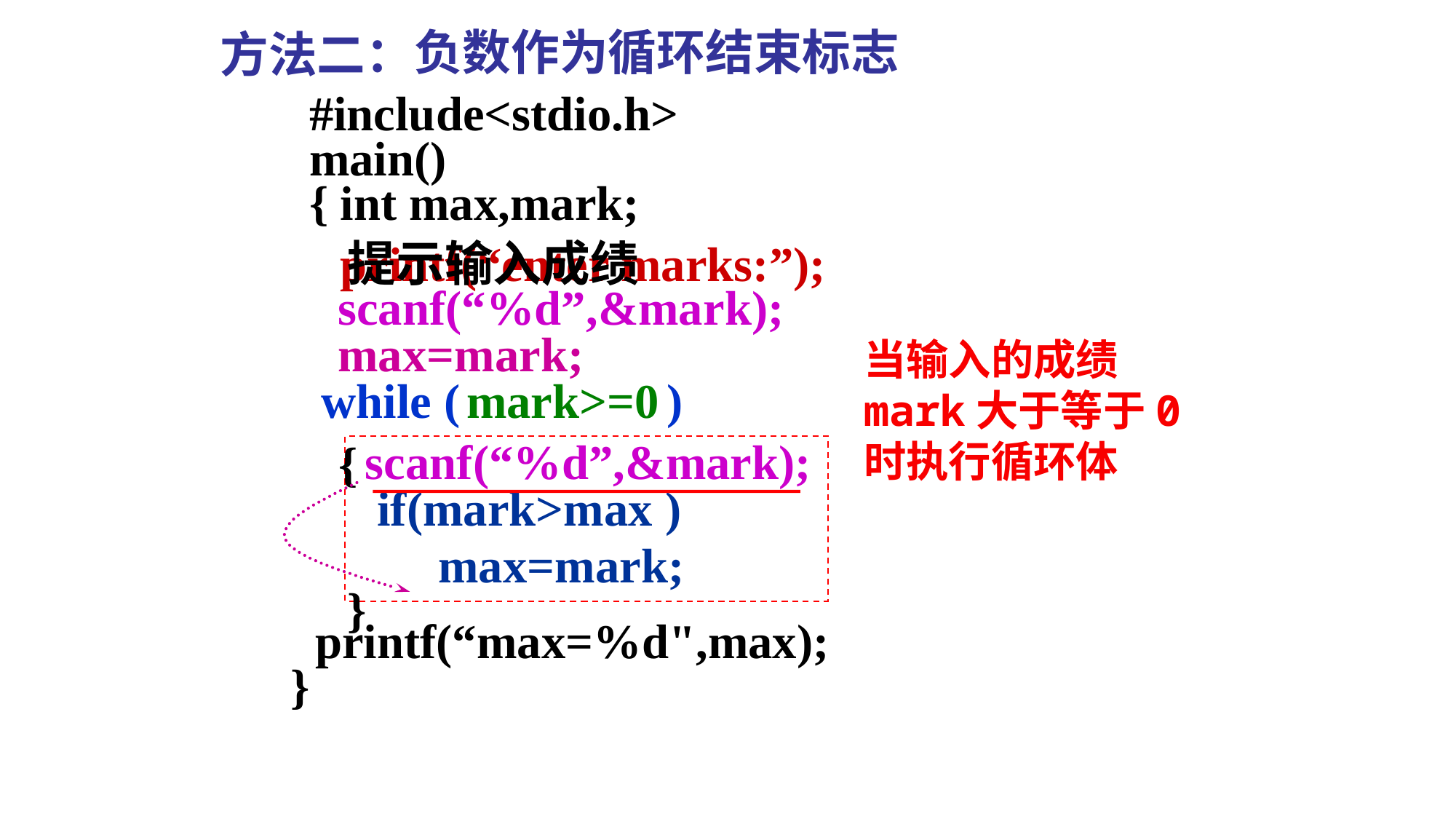

负数作为循环结束标志
# 方法二：
#include<stdio.h>
main()
{ int max,mark;
printf(“enter marks:”);
提示输入成绩
scanf(“%d”,&mark);
max=mark;
当输入的成绩mark大于等于0时执行循环体
while (                 )
mark>=0
{

scanf(“%d”,&mark);
 if(mark>max )
      max=mark;

}
  printf(“max=%d",max);
}